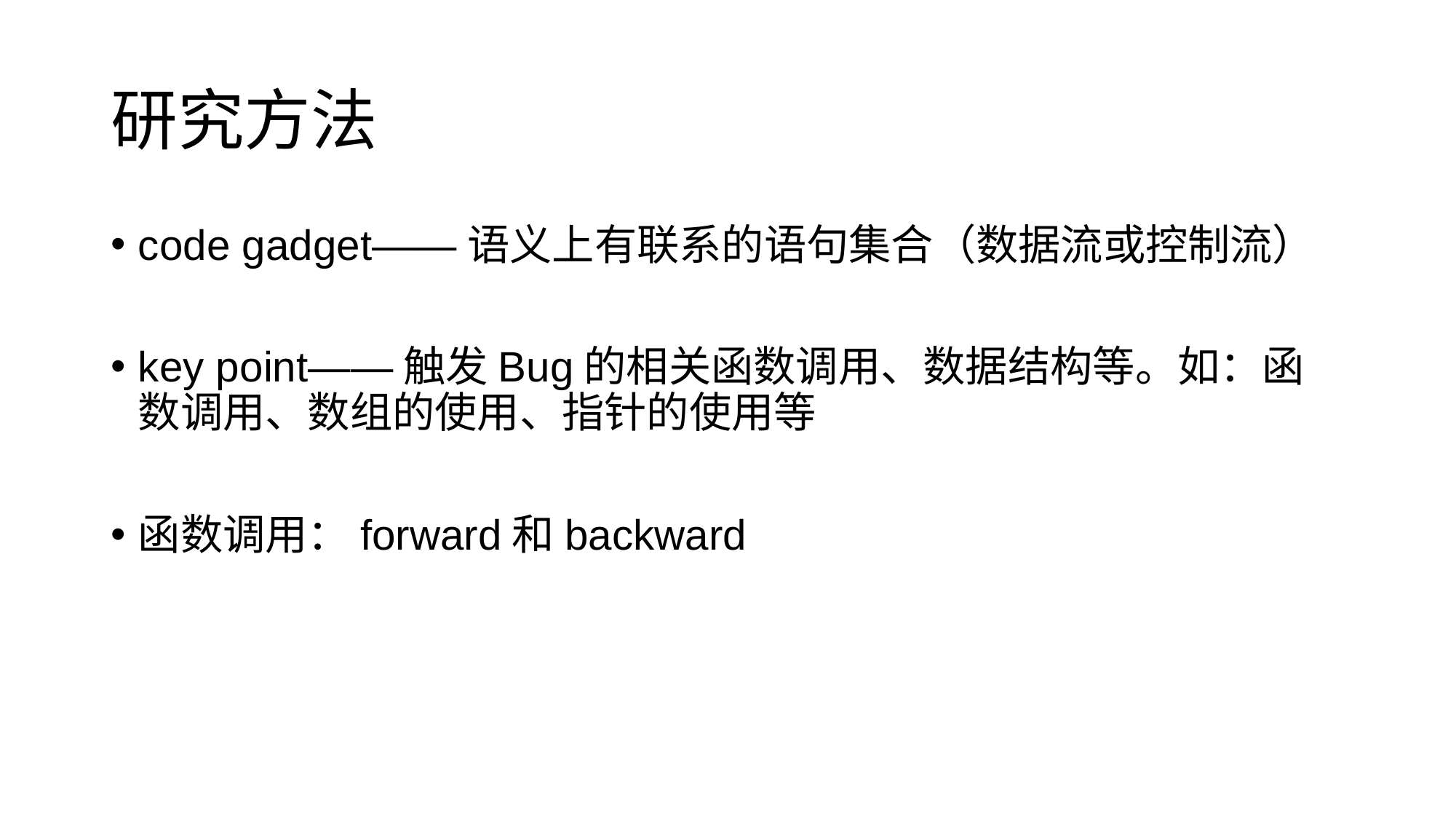

# 研究方法
code gadget——语义上有联系的语句集合（数据流或控制流）

key point——触发Bug的相关函数调用、数据结构等。如：函数调用、数组的使用、指针的使用等

函数调用：forward和backward